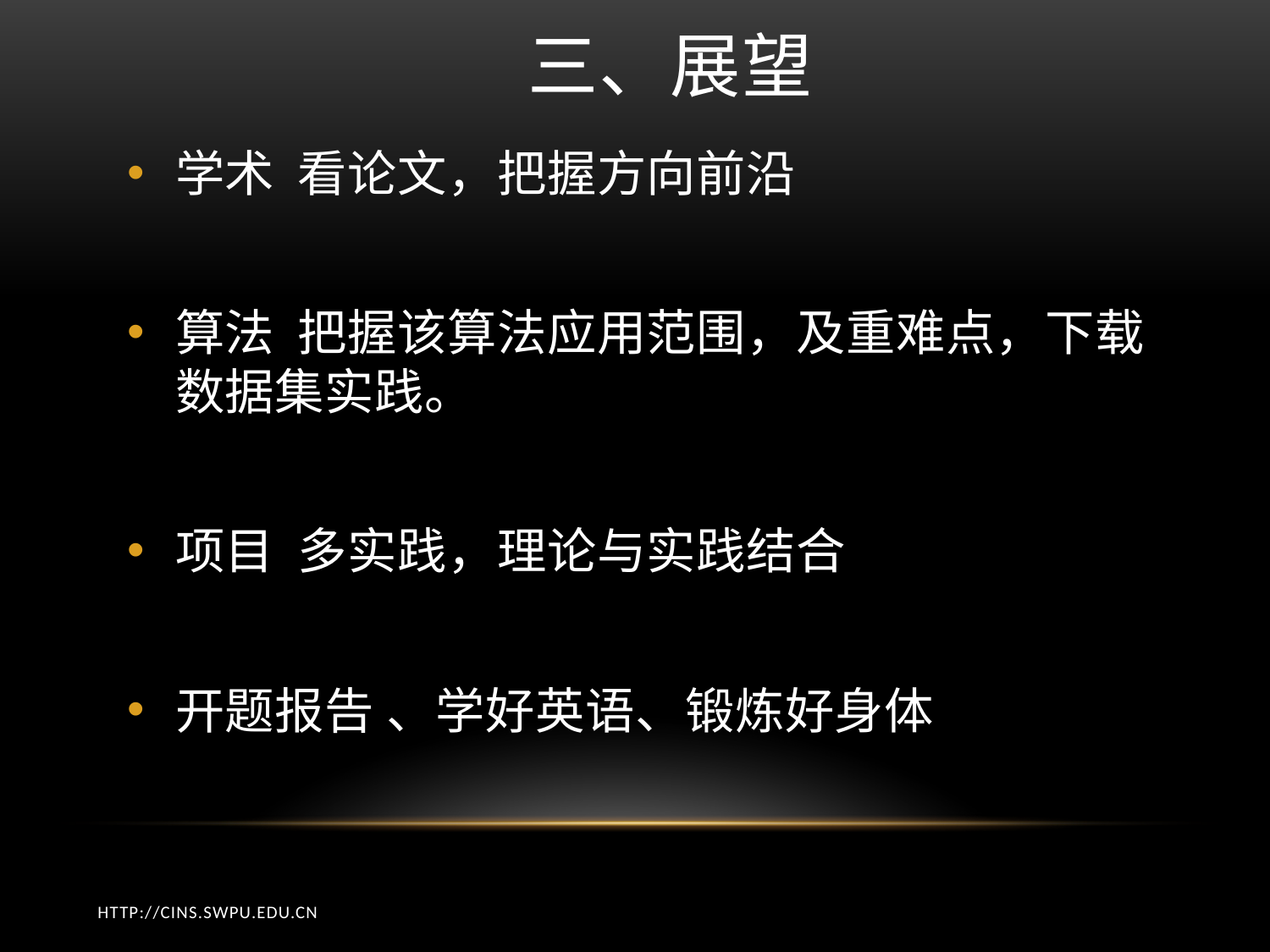

# 三、展望
学术  看论文，把握方向前沿

算法  把握该算法应用范围，及重难点，下载数据集实践。

项目  多实践，理论与实践结合

开题报告 、学好英语、锻炼好身体

14
http://cins.swpu.edu.cn